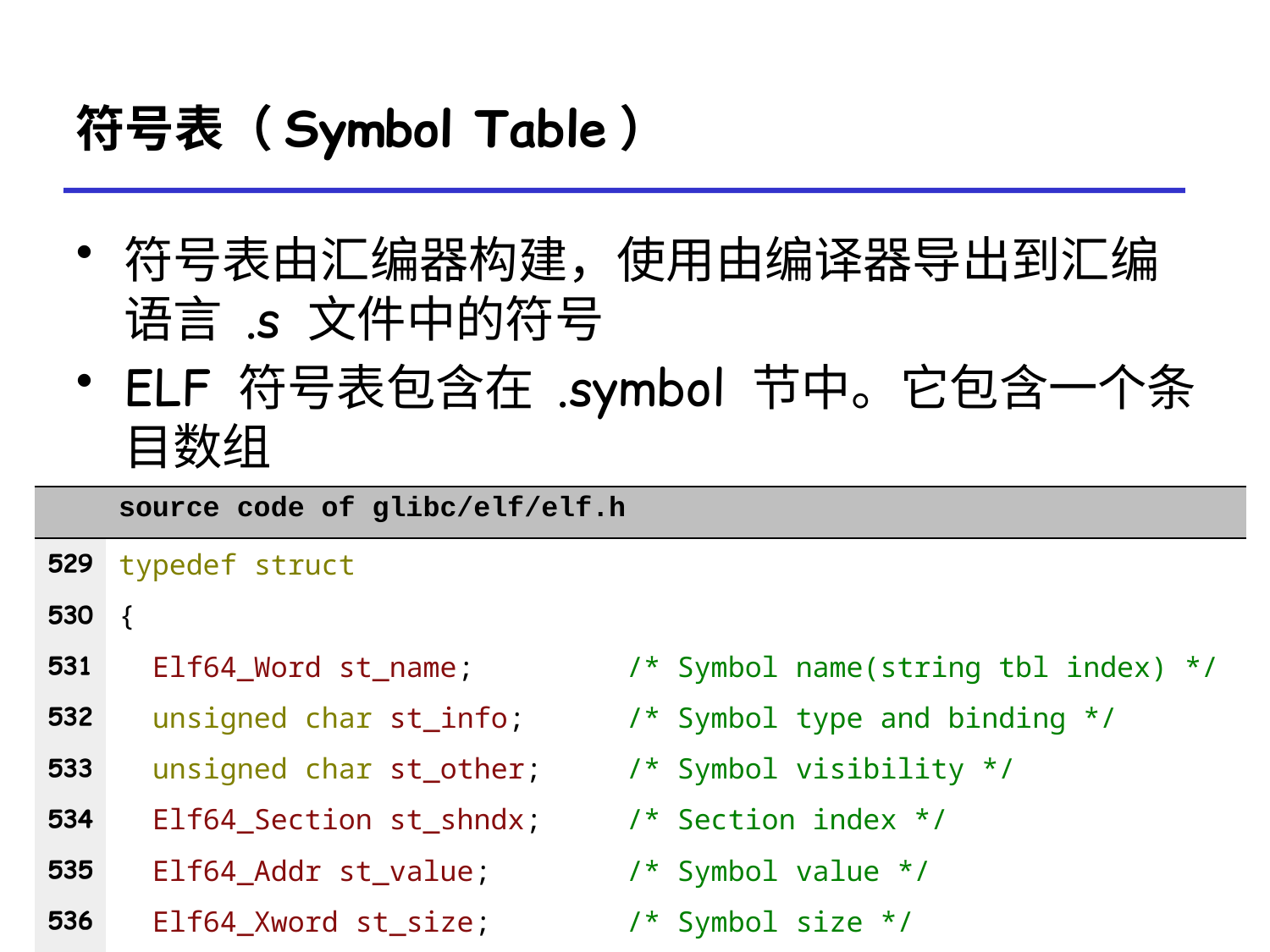

# 符号表（Symbol Table）
符号表由汇编器构建，使用由编译器导出到汇编语言 .s 文件中的符号
ELF 符号表包含在 .symbol 节中。它包含一个条目数组
|  | source code of glibc/elf/elf.h |
| --- | --- |
| 529 | typedef struct |
| 530 | { |
| 531 | Elf64\_Word st\_name; /\* Symbol name(string tbl index) \*/ |
| 532 | unsigned char st\_info; /\* Symbol type and binding \*/ |
| 533 | unsigned char st\_other; /\* Symbol visibility \*/ |
| 534 | Elf64\_Section st\_shndx; /\* Section index \*/ |
| 535 | Elf64\_Addr st\_value; /\* Symbol value \*/ |
| 536 | Elf64\_Xword st\_size; /\* Symbol size \*/ |
| 537 | } Elf64\_Sym; |